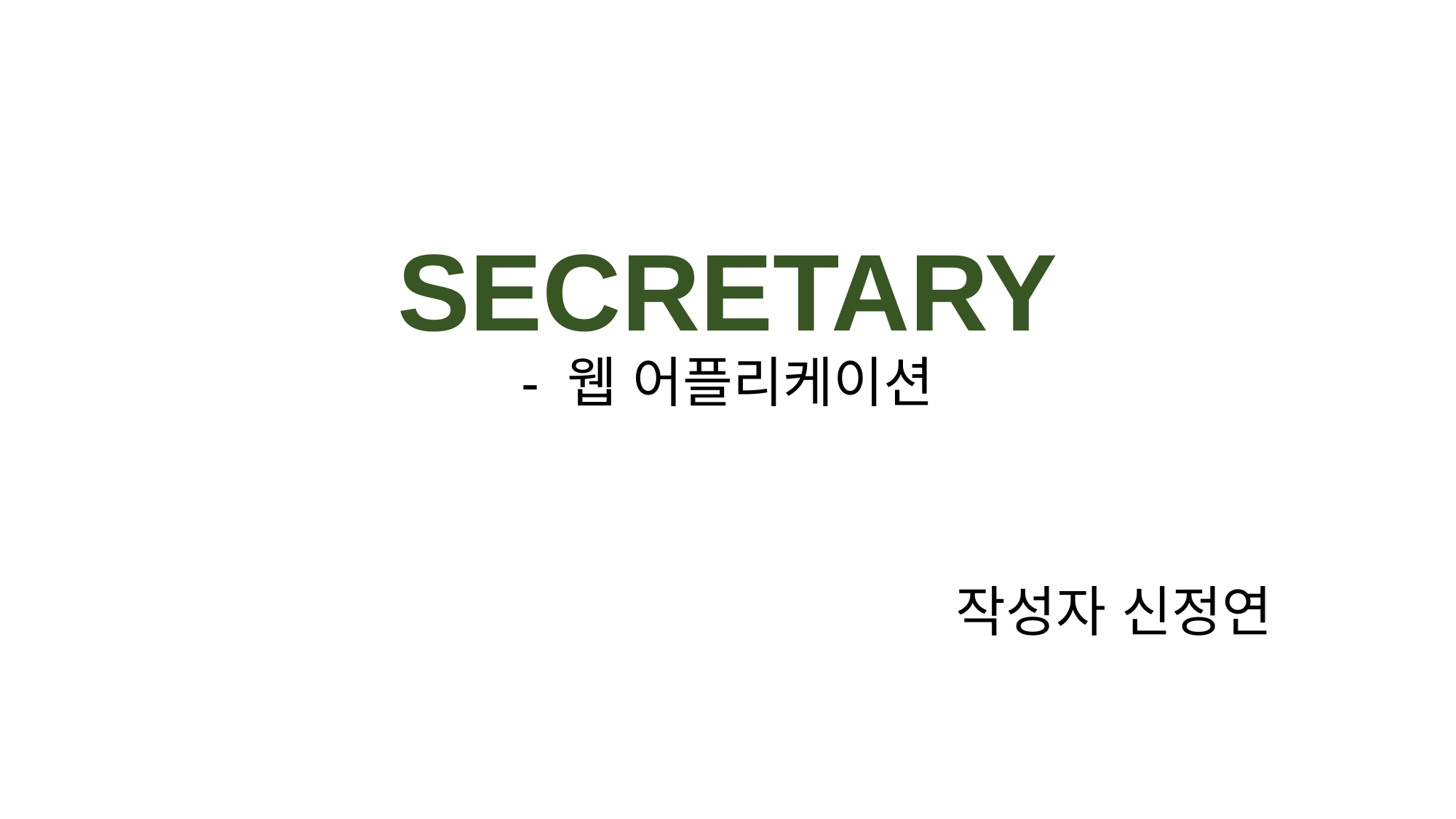

# SECRETARY - 웹 어플리케이션
작성자 신정연